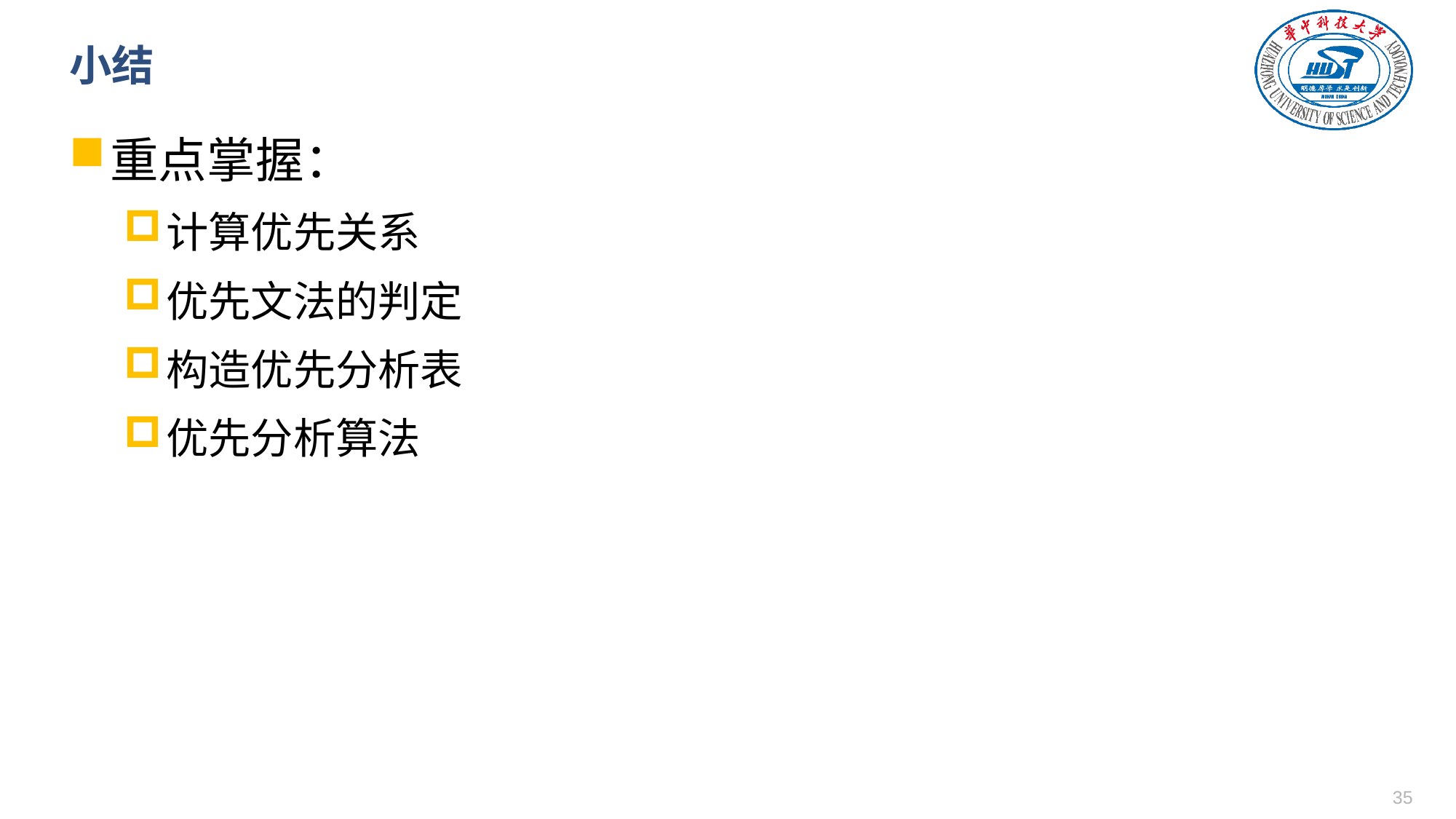

# 小结
重点掌握：
计算优先关系
优先文法的判定
构造优先分析表
优先分析算法

35